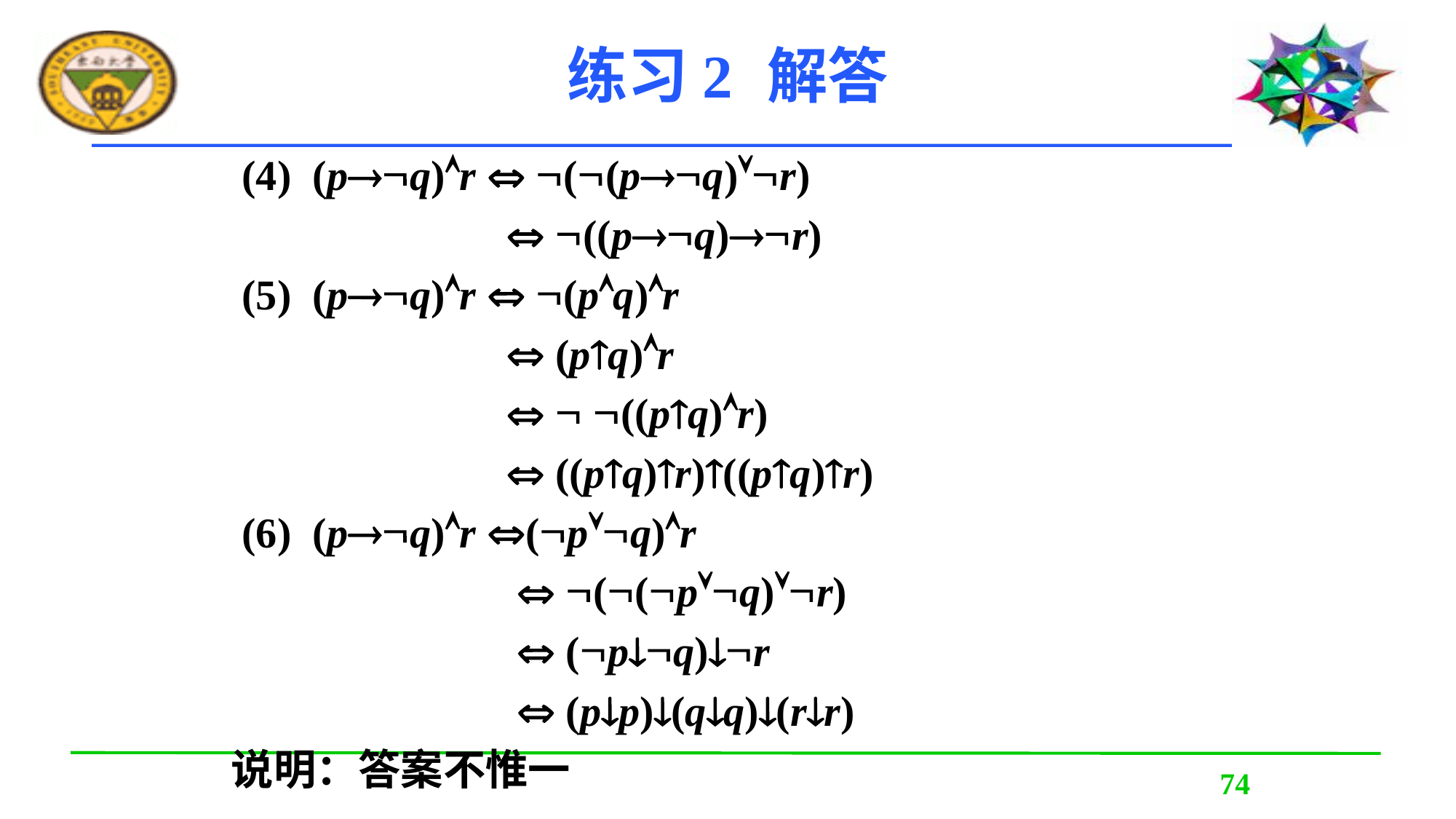

# 练习2 解答
 (4)  (p→¬q)∧r ⇔ ¬(¬(p→¬q)∨¬r)
                          ⇔ ¬((p→¬q)→¬r)
 (5)  (p→¬q)∧r ⇔ ¬(p∧q)∧r
                          ⇔ (p↑q)∧r
                          ⇔ ¬ ¬((p↑q)∧r)
                          ⇔ ((p↑q)↑r)↑((p↑q)↑r)
 (6)  (p→¬q)∧r ⇔(¬p∨¬q)∧r
                           ⇔ ¬(¬(¬p∨¬q)∨¬r)
                           ⇔ (¬p↓¬q)↓¬r
                           ⇔ (p↓p)↓(q↓q)↓(r↓r)
说明：答案不惟一